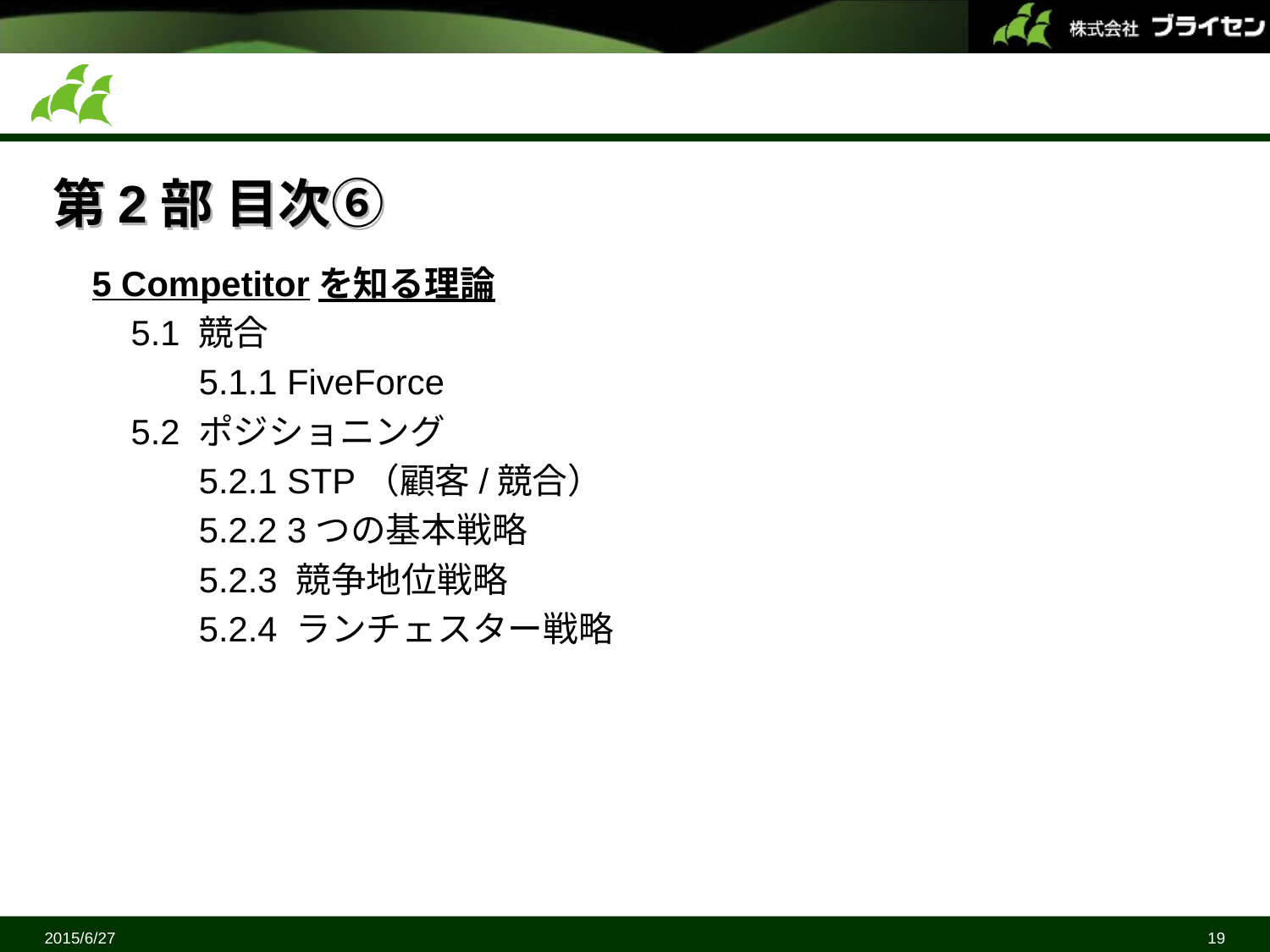

# 第2部 目次⑥

    5 Competitorを知る理論
        5.1 競合
               5.1.1 FiveForce
        5.2 ポジショニング
               5.2.1 STP（顧客/競合）
               5.2.2 3つの基本戦略
               5.2.3 競争地位戦略
               5.2.4 ランチェスター戦略
2015/6/27
19